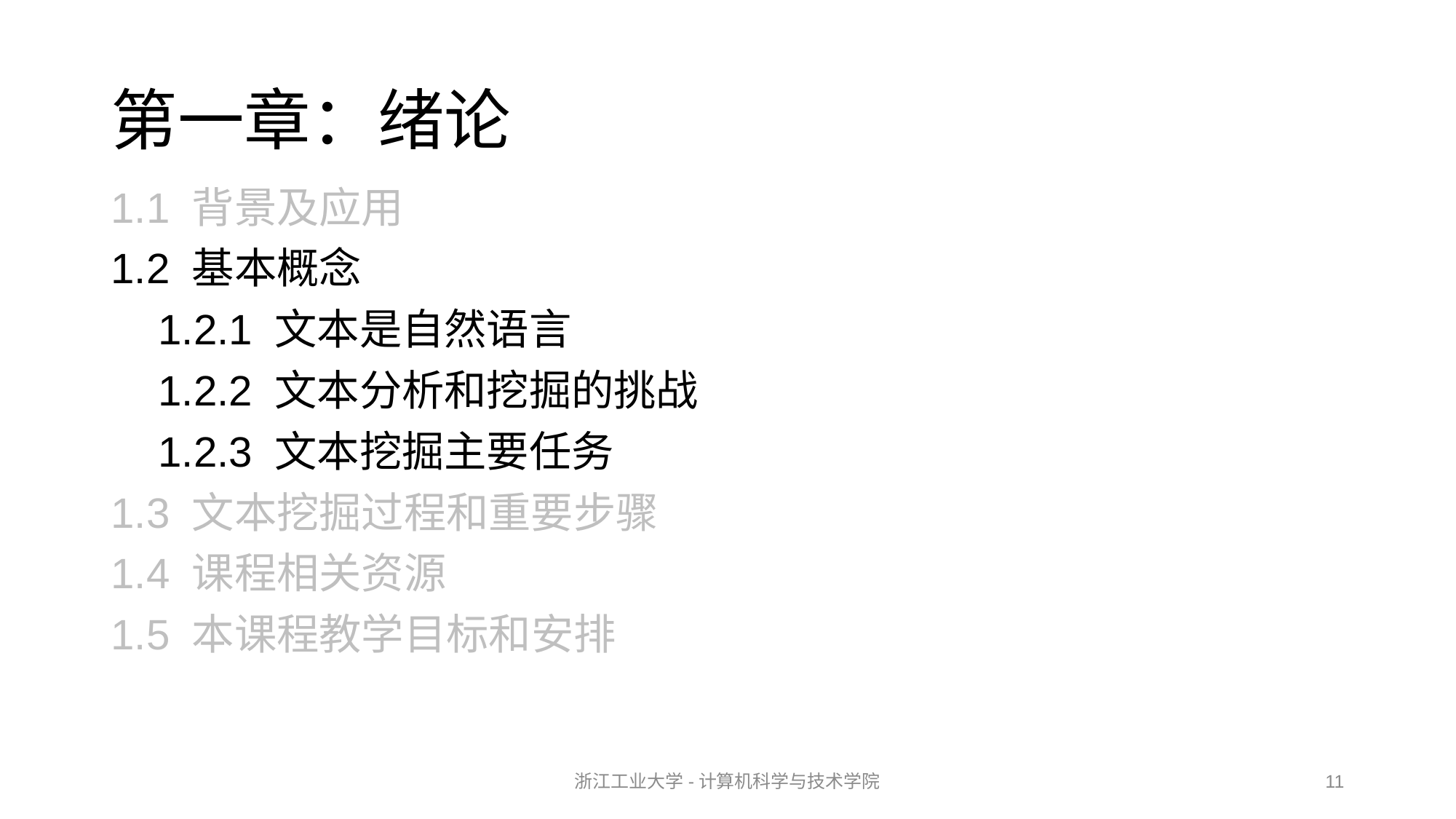

# 第一章：绪论
1.1 背景及应用
1.2 基本概念
    1.2.1 文本是自然语言
    1.2.2 文本分析和挖掘的挑战
    1.2.3 文本挖掘主要任务
1.3 文本挖掘过程和重要步骤
1.4 课程相关资源
1.5 本课程教学目标和安排

浙江工业大学-计算机科学与技术学院
11